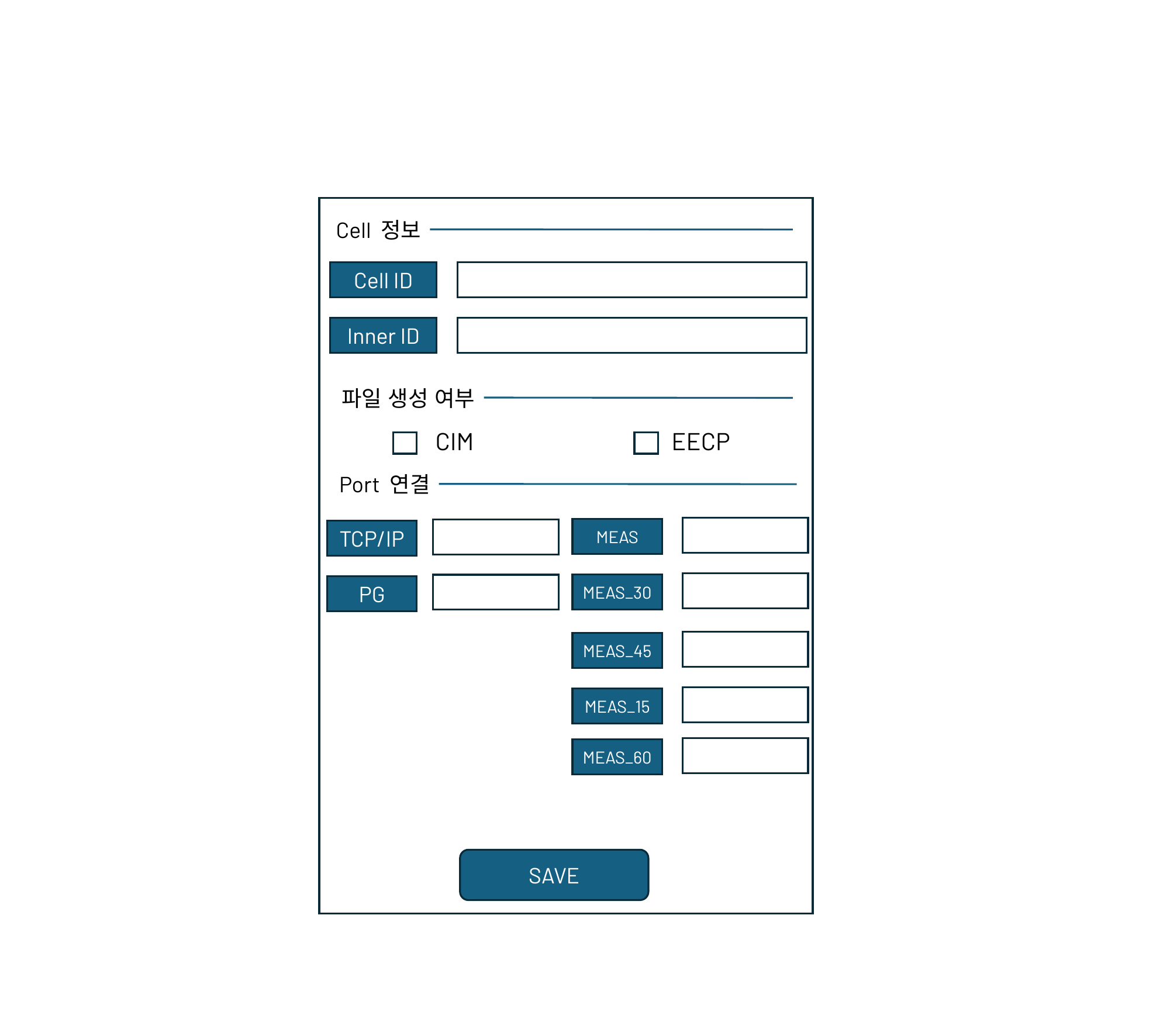

Cell 정보

Cell ID

Inner ID
파일 생성 여부
CIM
EECP

Port 연결

MEAS

TCP/IP

MEAS_30

PG

MEAS_45

MEAS_15

MEAS_60
SAVE